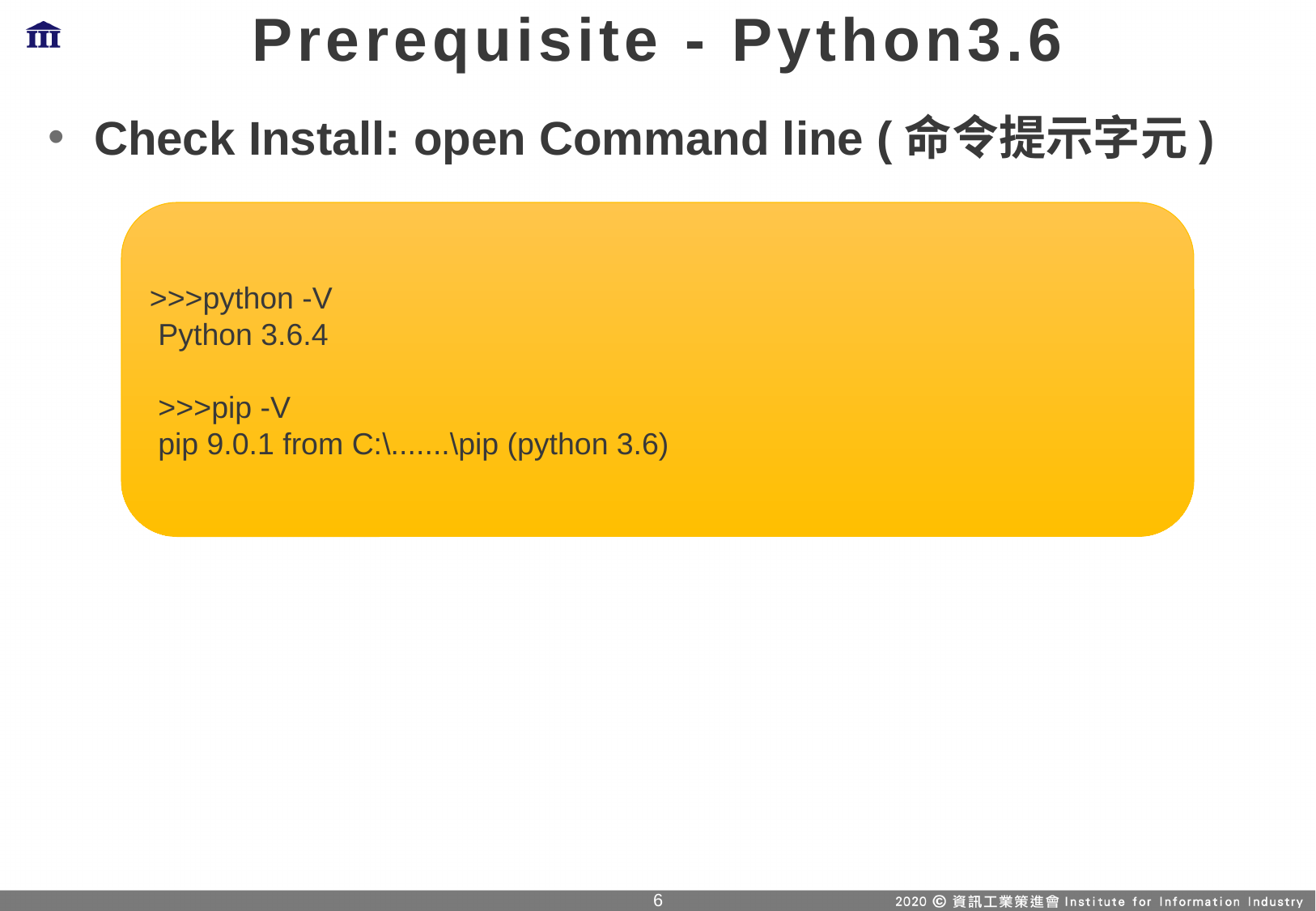

# Prerequisite - Python3.6
Check Install: open Command line (命令提示字元)

>>>python -V
 Python 3.6.4
 >>>pip -V
 pip 9.0.1 from C:\.......\pip (python 3.6)
6